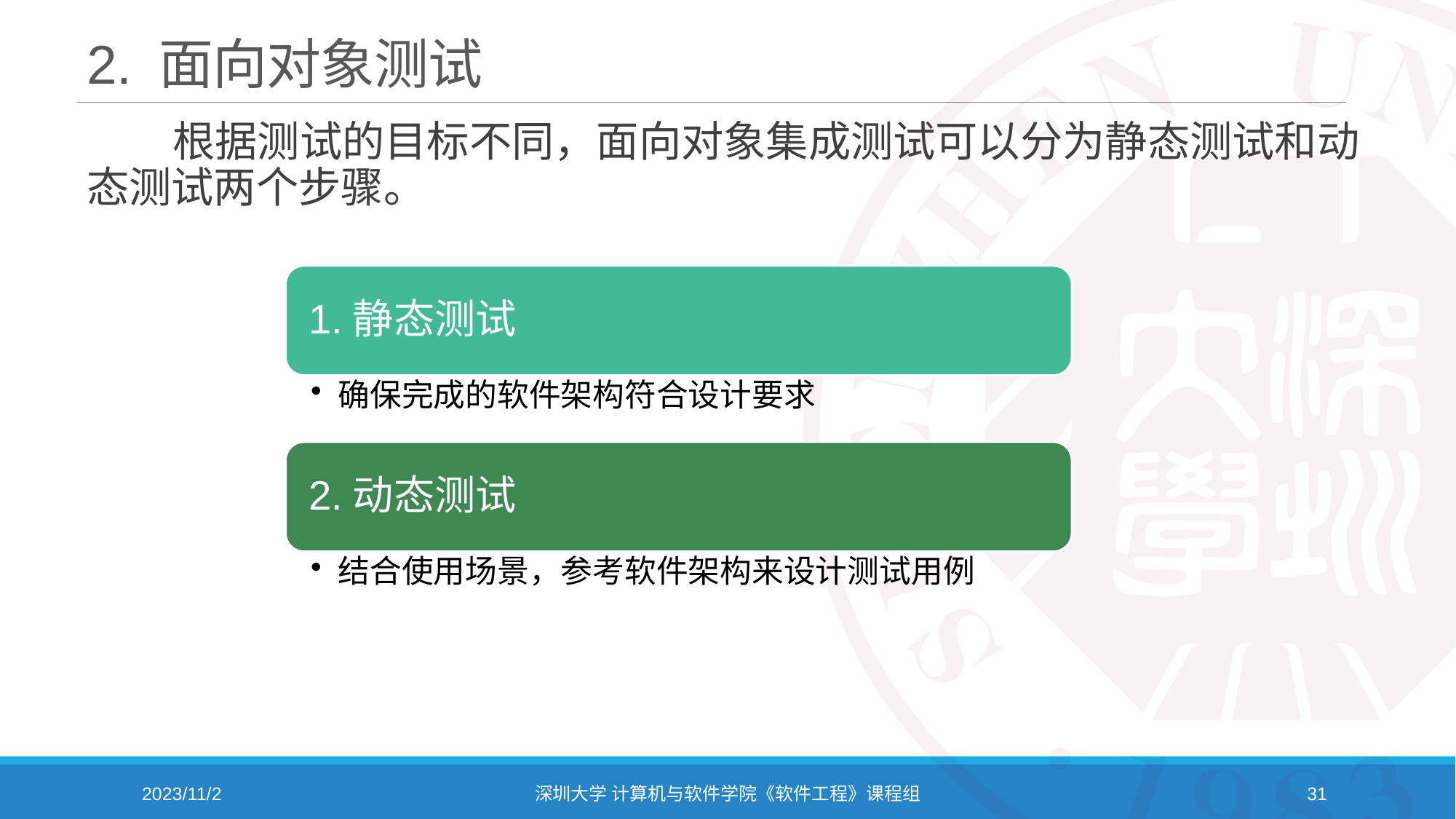

# 2. 面向对象测试
        根据测试的目标不同，面向对象集成测试可以分为静态测试和动态测试两个步骤。
1.静态测试
确保完成的软件架构符合设计要求
2.动态测试
结合使用场景，参考软件架构来设计测试用例
2023/11/2
深圳大学 计算机与软件学院《软件工程》课程组
31